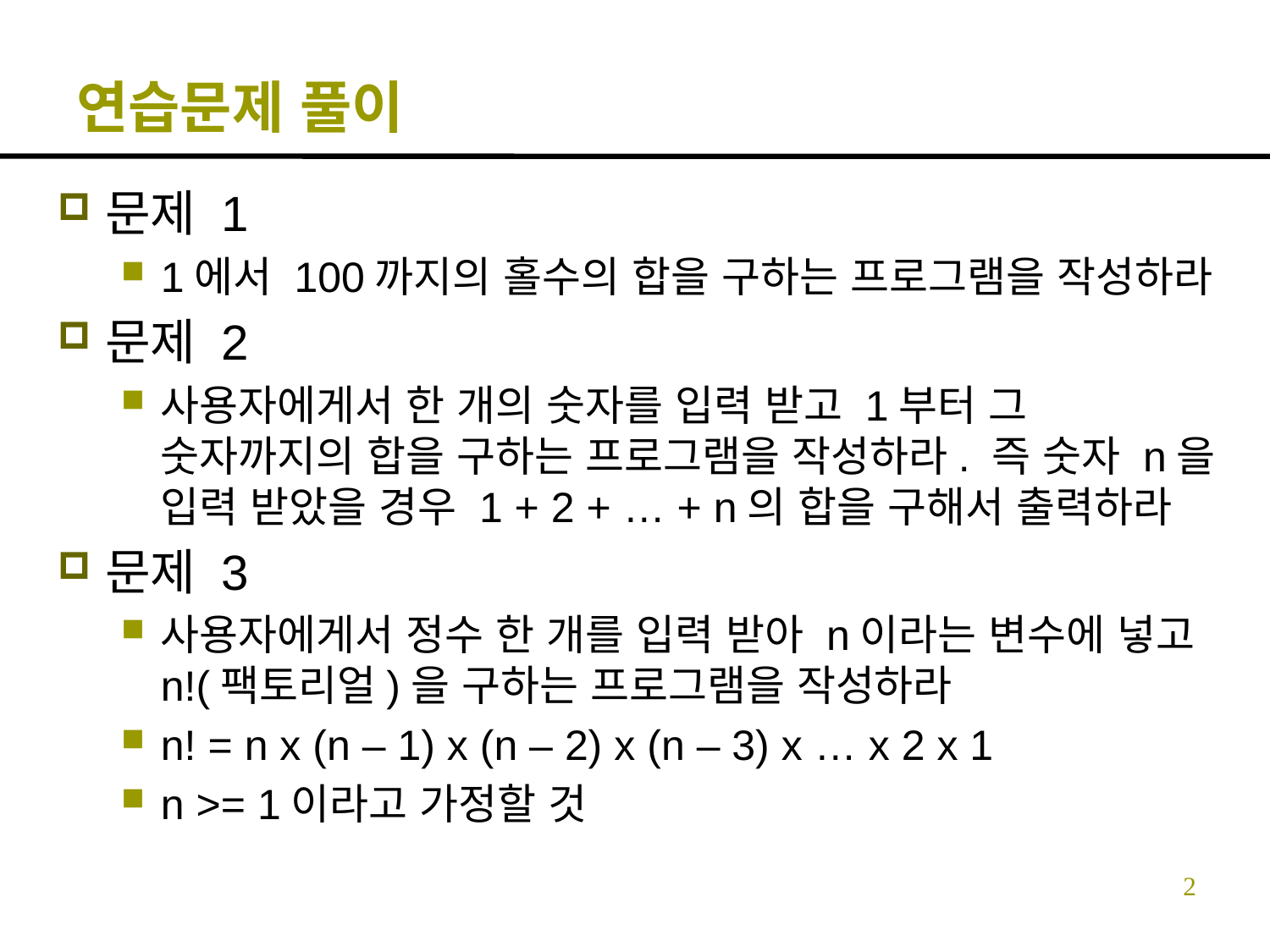

# 연습문제 풀이
문제 1
1에서 100까지의 홀수의 합을 구하는 프로그램을 작성하라
문제 2
사용자에게서 한 개의 숫자를 입력 받고 1부터 그 숫자까지의 합을 구하는 프로그램을 작성하라. 즉 숫자 n을 입력 받았을 경우 1 + 2 + … + n의 합을 구해서 출력하라
문제 3
사용자에게서 정수 한 개를 입력 받아 n이라는 변수에 넣고 n!(팩토리얼)을 구하는 프로그램을 작성하라
n! = n x (n – 1) x (n – 2) x (n – 3) x … x 2 x 1
n >= 1이라고 가정할 것